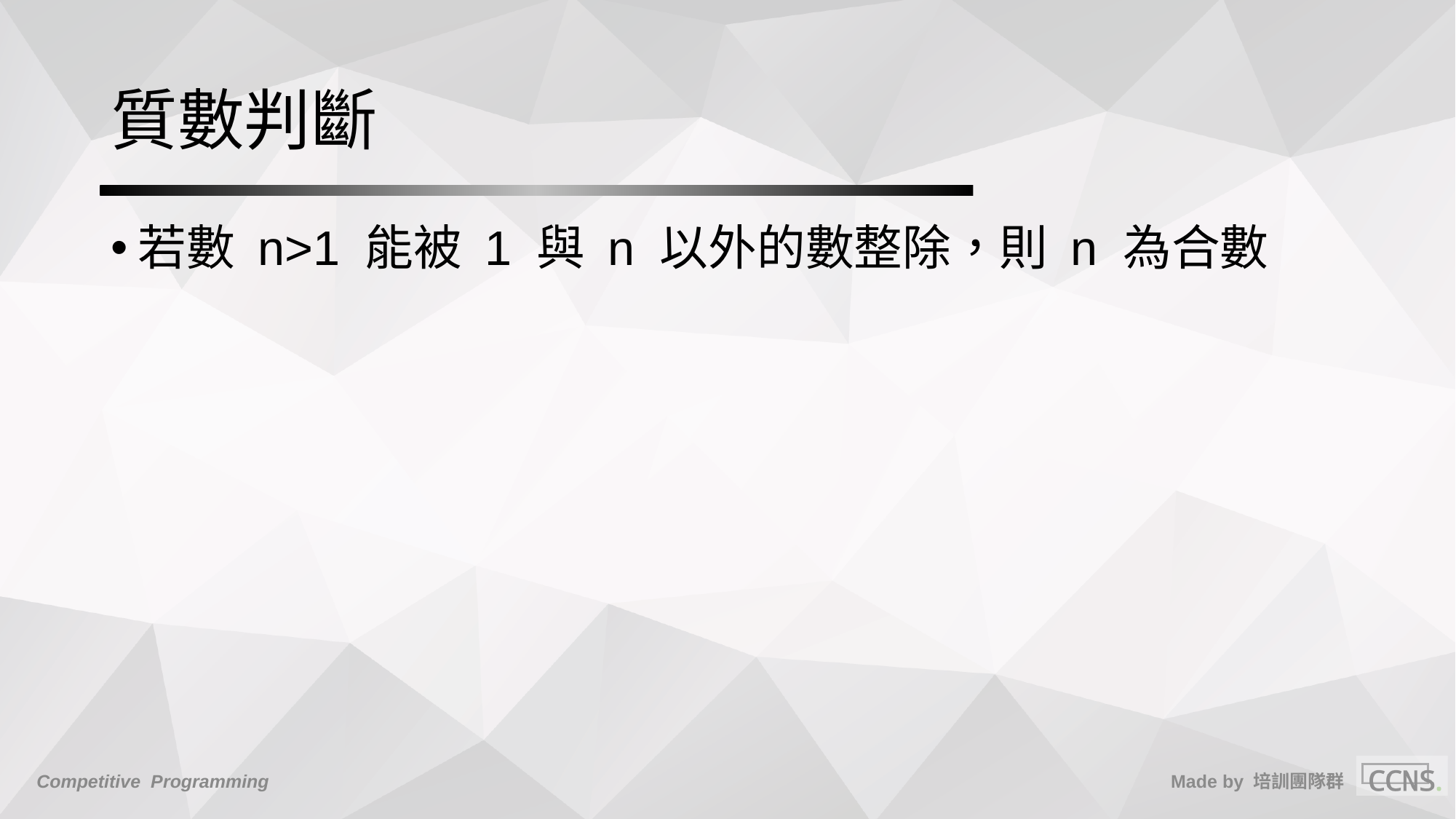

# 質數判斷
若數 n>1 能被 1 與 n 以外的數整除，則 n 為合數